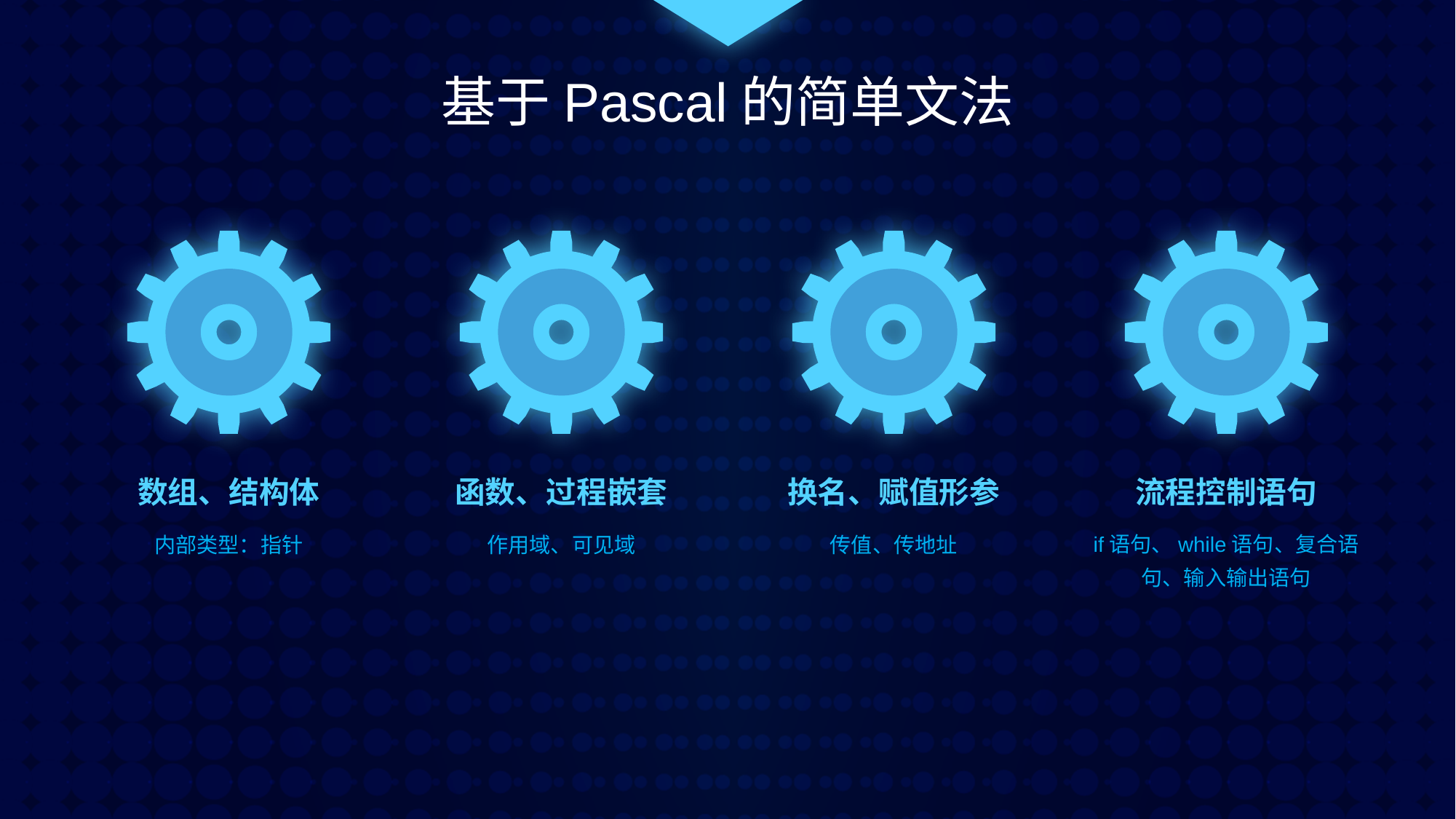

基于Pascal的简单文法

数组、结构体
内部类型：指针
函数、过程嵌套
作用域、可见域
换名、赋值形参
传值、传地址
流程控制语句
if语句、while语句、复合语句、输入输出语句